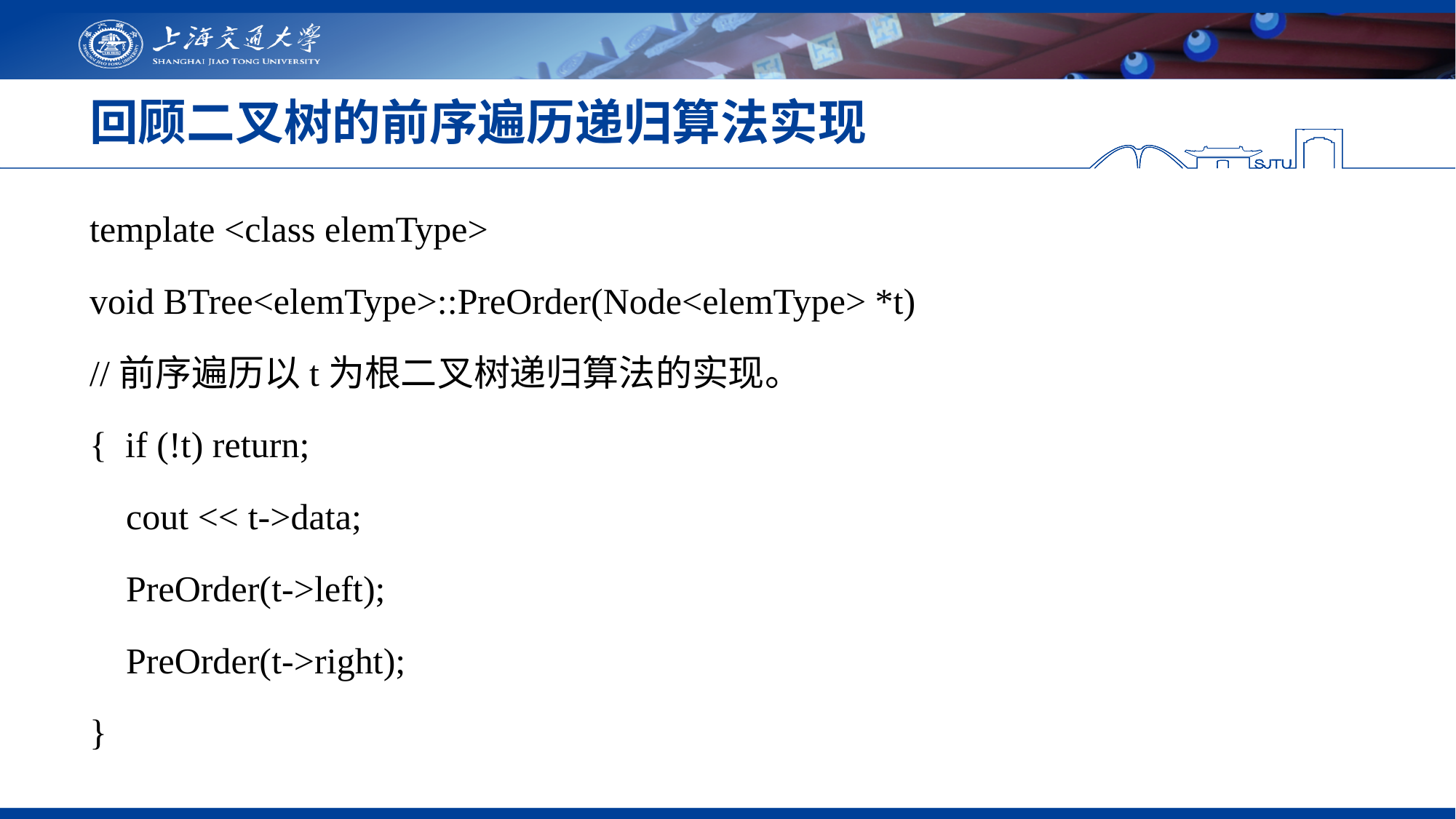

# 回顾二叉树的前序遍历递归算法实现
template <class elemType>
void BTree<elemType>::PreOrder(Node<elemType> *t)
//前序遍历以t为根二叉树递归算法的实现。
{  if (!t) return;
    cout << t->data;
    PreOrder(t->left);
    PreOrder(t->right);
}